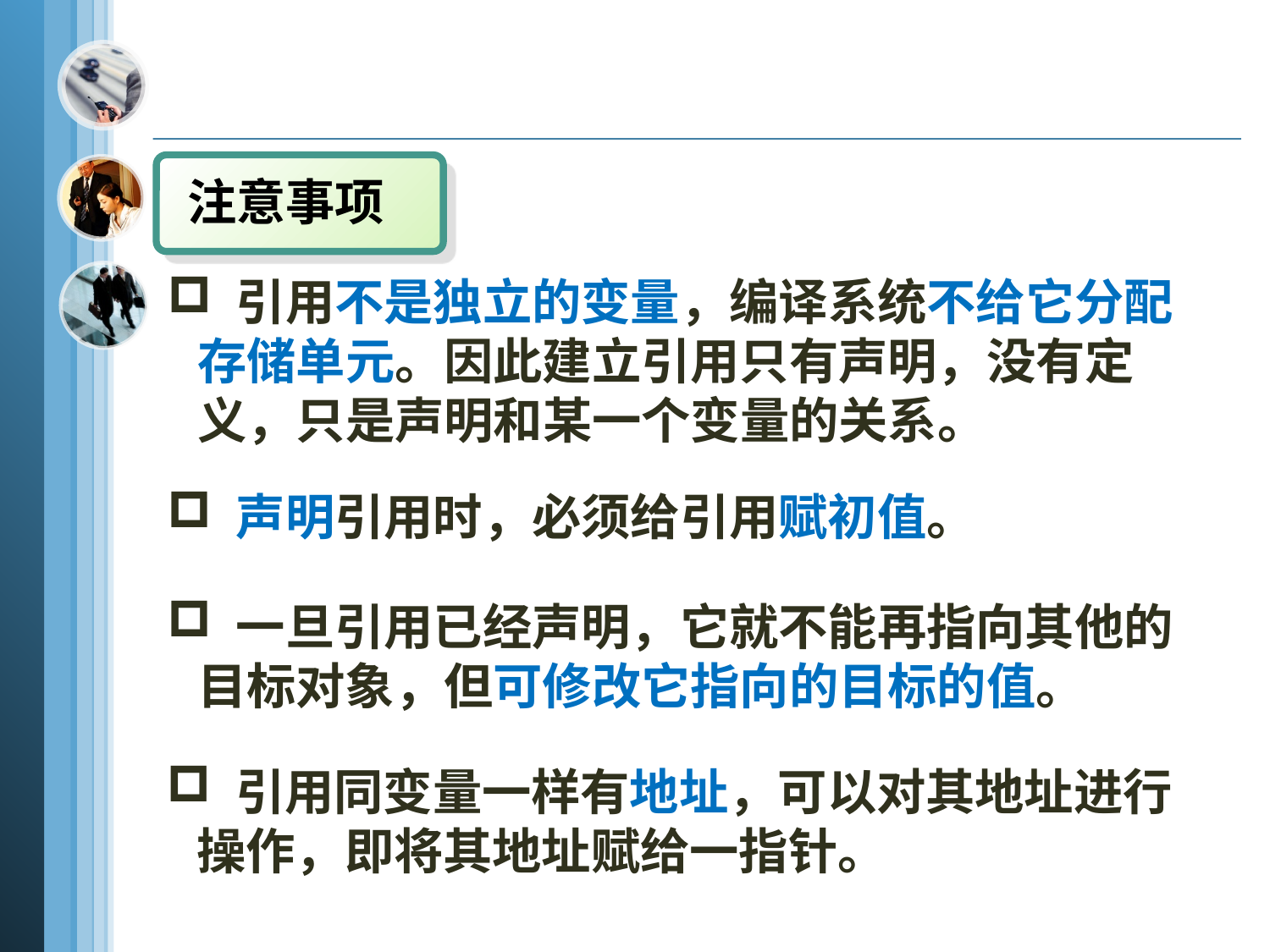

注意事项
 引用不是独立的变量，编译系统不给它分配存储单元。因此建立引用只有声明，没有定义，只是声明和某一个变量的关系。
 声明引用时，必须给引用赋初值。
 一旦引用已经声明，它就不能再指向其他的目标对象，但可修改它指向的目标的值。
 引用同变量一样有地址，可以对其地址进行操作，即将其地址赋给一指针。